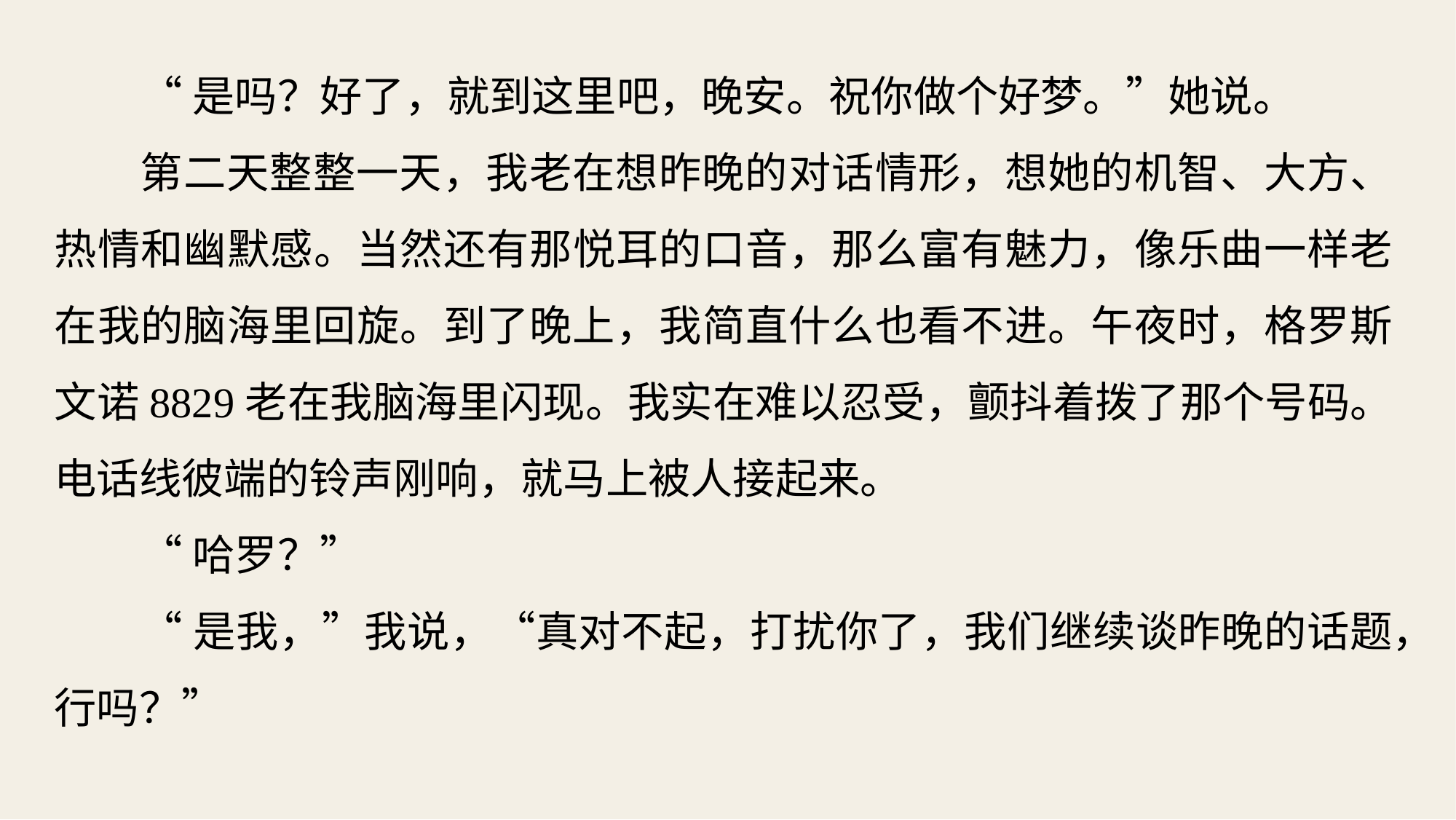

“是吗？好了，就到这里吧，晚安。祝你做个好梦。”她说。
第二天整整一天，我老在想昨晚的对话情形，想她的机智、大方、热情和幽默感。当然还有那悦耳的口音，那么富有魅力，像乐曲一样老在我的脑海里回旋。到了晚上，我简直什么也看不进。午夜时，格罗斯文诺8829老在我脑海里闪现。我实在难以忍受，颤抖着拨了那个号码。电话线彼端的铃声刚响，就马上被人接起来。
“哈罗？”
“是我，”我说，“真对不起，打扰你了，我们继续谈昨晚的话题，行吗？”